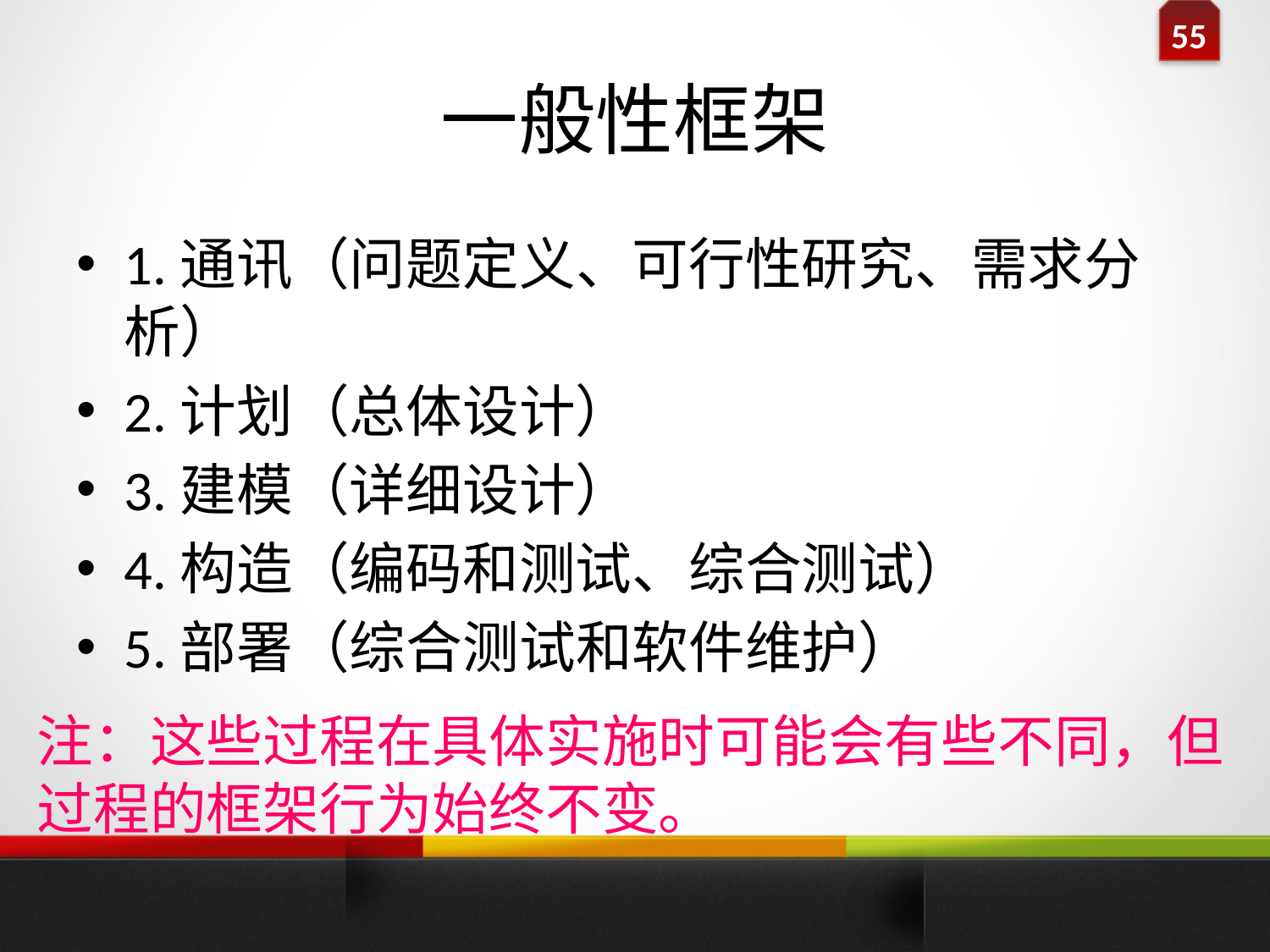

# 一般性框架
1.通讯（问题定义、可行性研究、需求分析）
2.计划（总体设计）
3.建模（详细设计）
4.构造（编码和测试、综合测试）
5.部署（综合测试和软件维护）

注：这些过程在具体实施时可能会有些不同，但过程的框架行为始终不变。
55